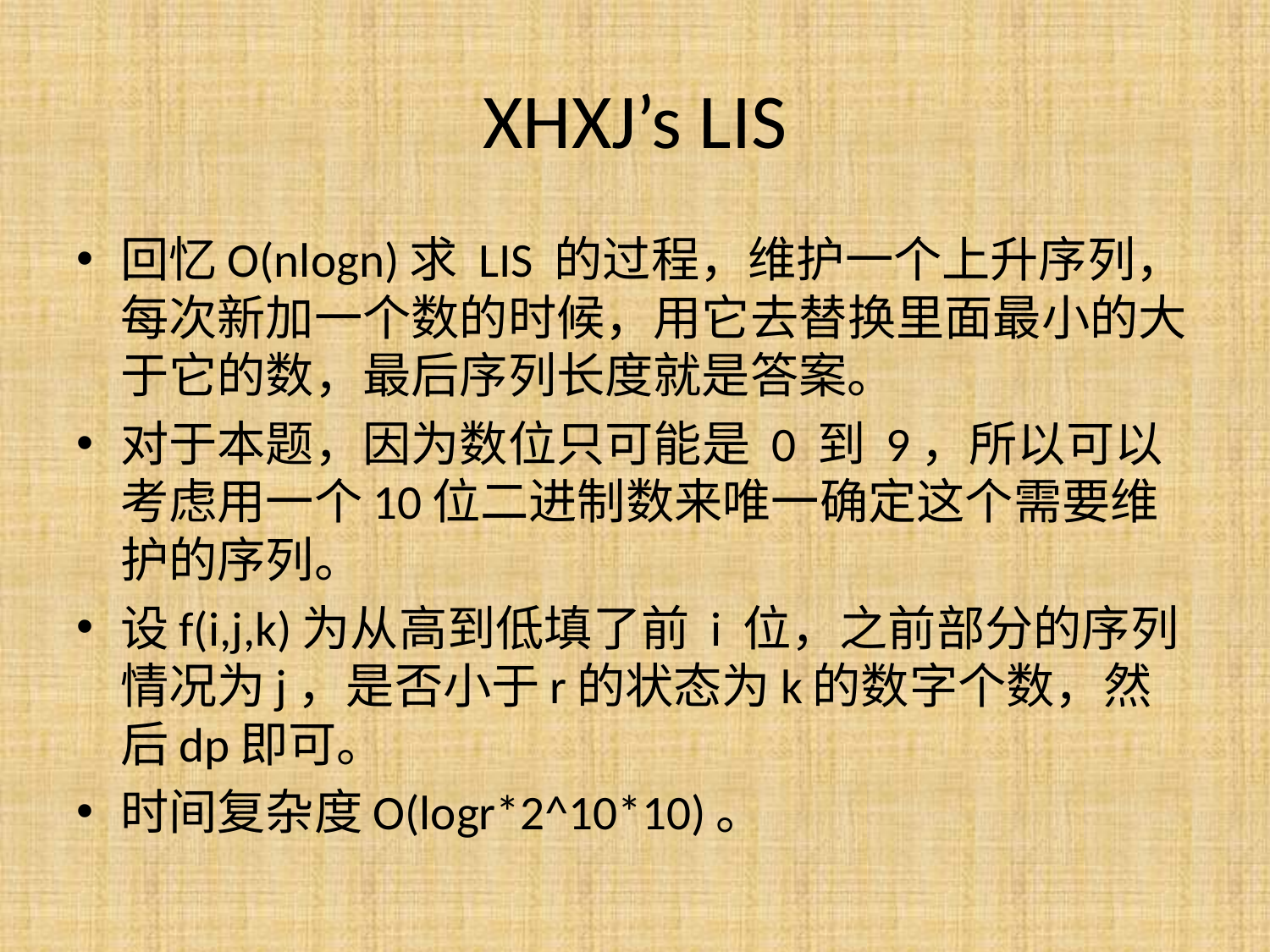

# XHXJ’s LIS
回忆O(nlogn)求 LIS 的过程，维护一个上升序列，每次新加一个数的时候，用它去替换里面最小的大于它的数，最后序列长度就是答案。
对于本题，因为数位只可能是 0 到 9，所以可以考虑用一个10位二进制数来唯一确定这个需要维护的序列。
设f(i,j,k)为从高到低填了前 i 位，之前部分的序列情况为j，是否小于r的状态为k的数字个数，然后dp即可。
时间复杂度O(logr*2^10*10)。